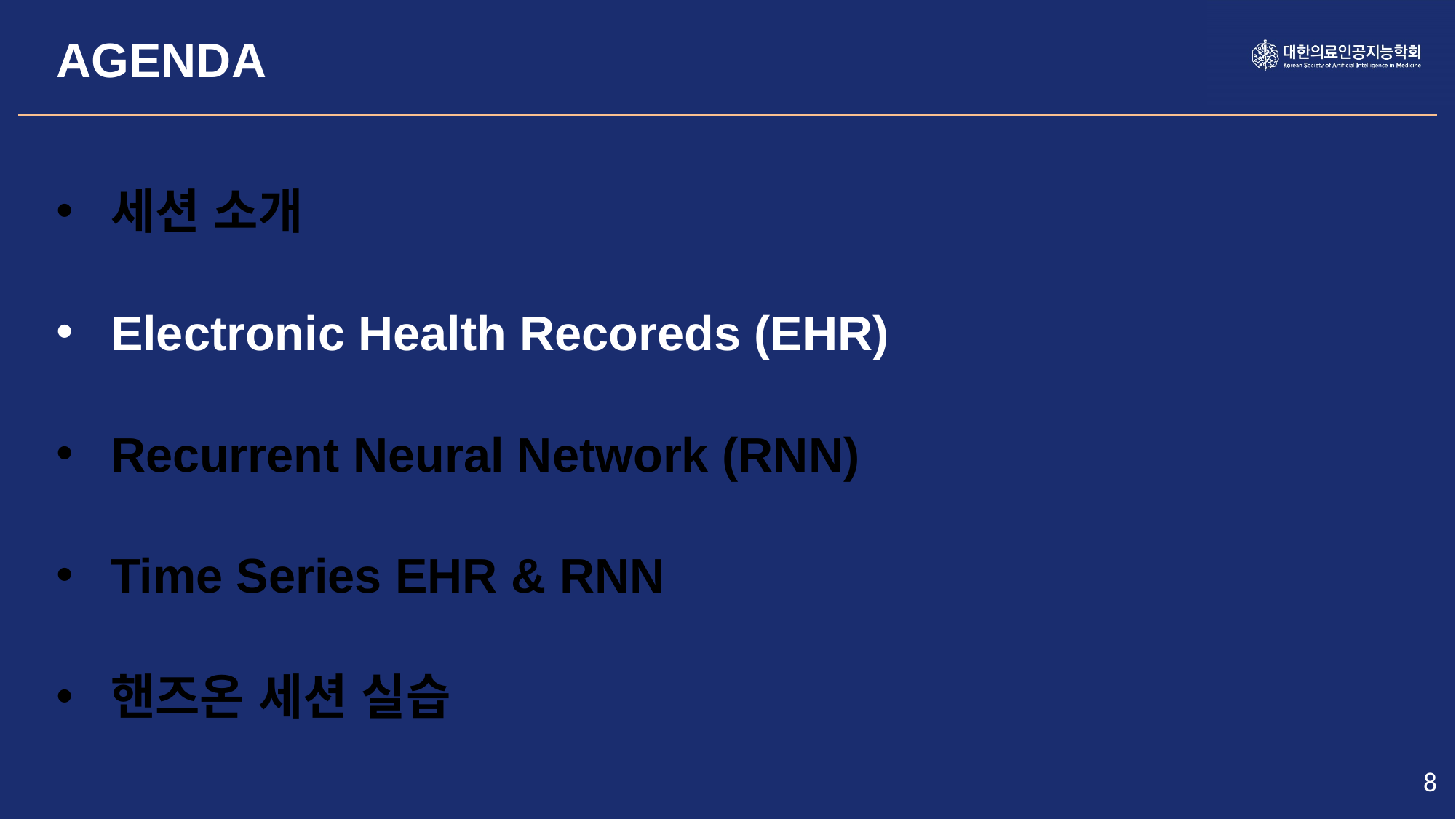

AGENDA
세션 소개
Electronic Health Recoreds (EHR)
Recurrent Neural Network (RNN)
Time Series EHR & RNN
핸즈온 세션 실습
8